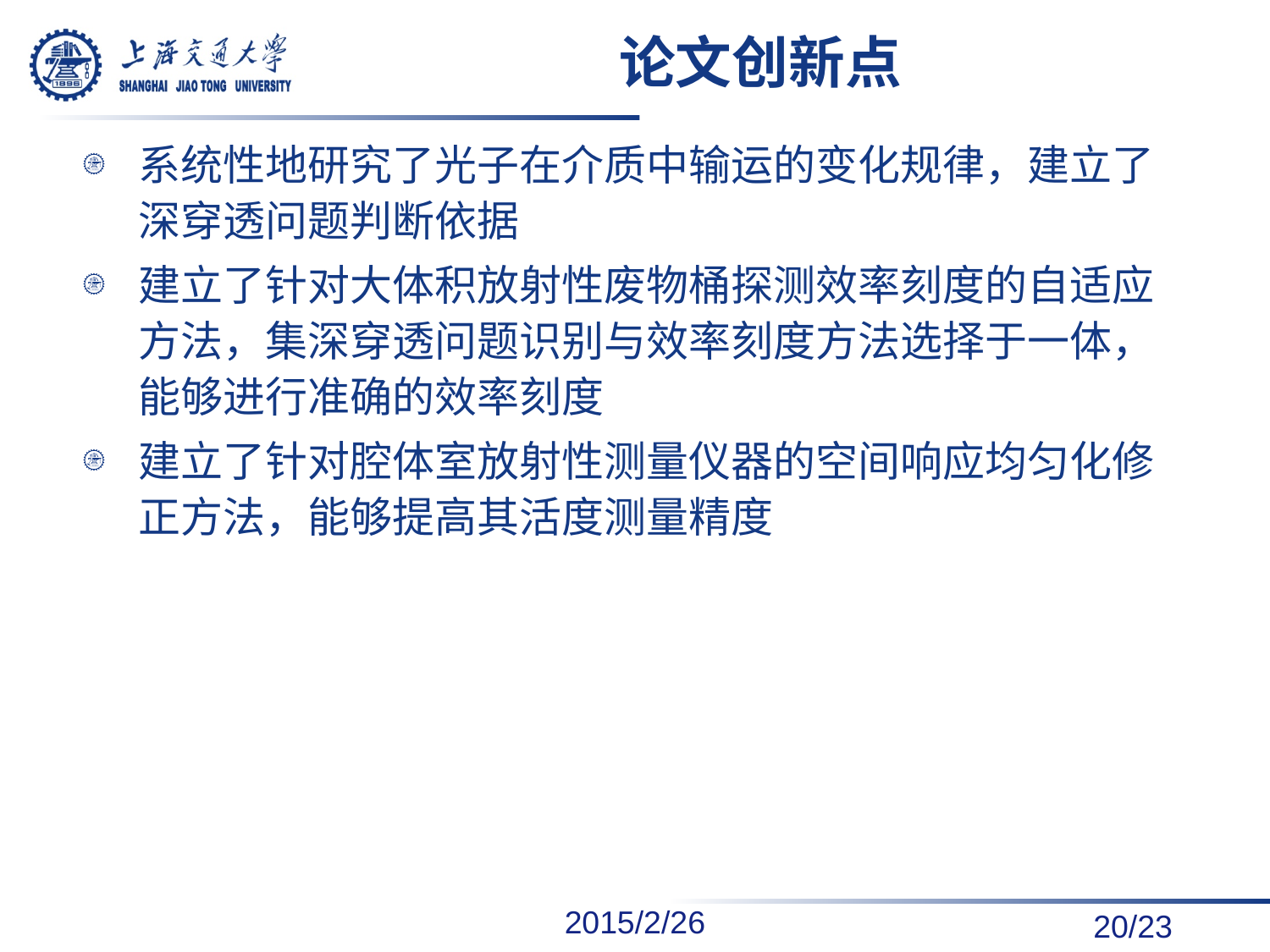

# 论文创新点
系统性地研究了光子在介质中输运的变化规律，建立了深穿透问题判断依据
建立了针对大体积放射性废物桶探测效率刻度的自适应方法，集深穿透问题识别与效率刻度方法选择于一体，能够进行准确的效率刻度
建立了针对腔体室放射性测量仪器的空间响应均匀化修正方法，能够提高其活度测量精度